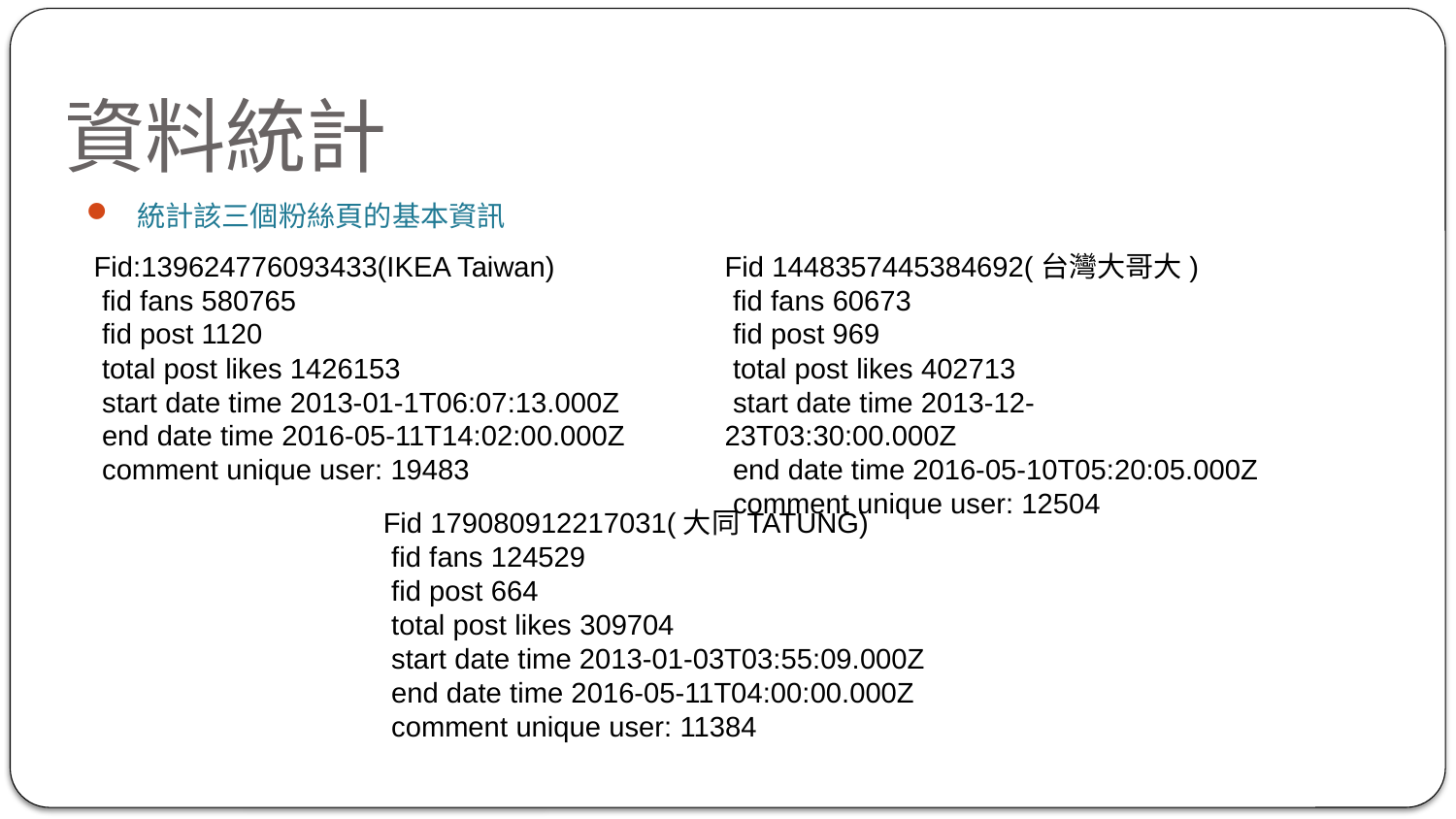

# 資料統計
統計該三個粉絲頁的基本資訊

Fid:139624776093433(IKEA Taiwan)
 fid fans 580765
 fid post 1120
 total post likes 1426153
 start date time 2013-01-1T06:07:13.000Z
 end date time 2016-05-11T14:02:00.000Z
 comment unique user: 19483
Fid 1448357445384692(台灣大哥大)
 fid fans 60673
 fid post 969
 total post likes 402713
 start date time 2013-12-23T03:30:00.000Z
 end date time 2016-05-10T05:20:05.000Z
 comment unique user: 12504
Fid 179080912217031(大同TATUNG)
 fid fans 124529
 fid post 664
 total post likes 309704
 start date time 2013-01-03T03:55:09.000Z
 end date time 2016-05-11T04:00:00.000Z
 comment unique user: 11384